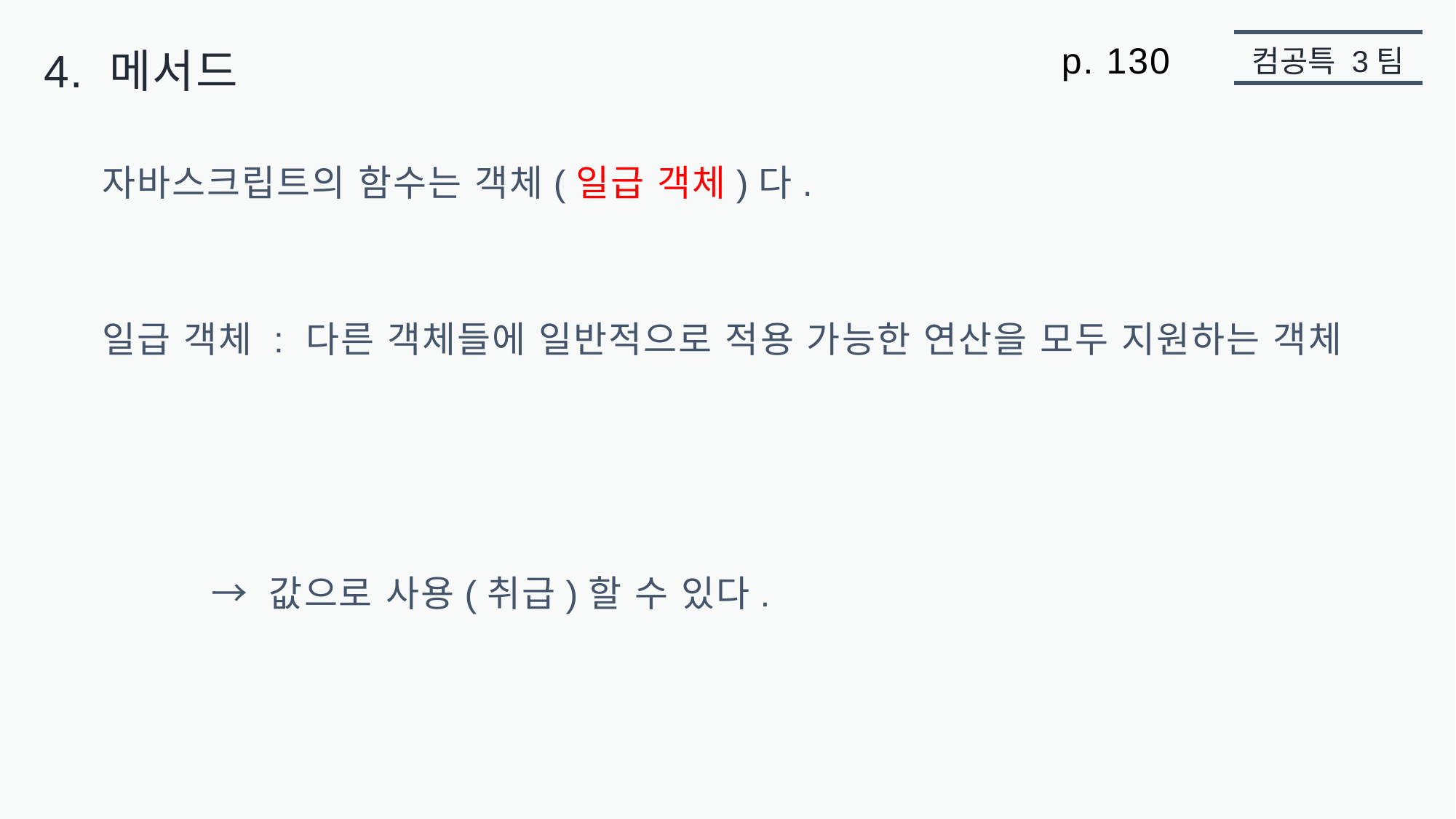

p. 130
4. 메서드
컴공특 3팀
자바스크립트의 함수는 객체(일급 객체)다.
일급 객체 : 다른 객체들에 일반적으로 적용 가능한 연산을 모두 지원하는 객체
	→ 값으로 사용(취급)할 수 있다.